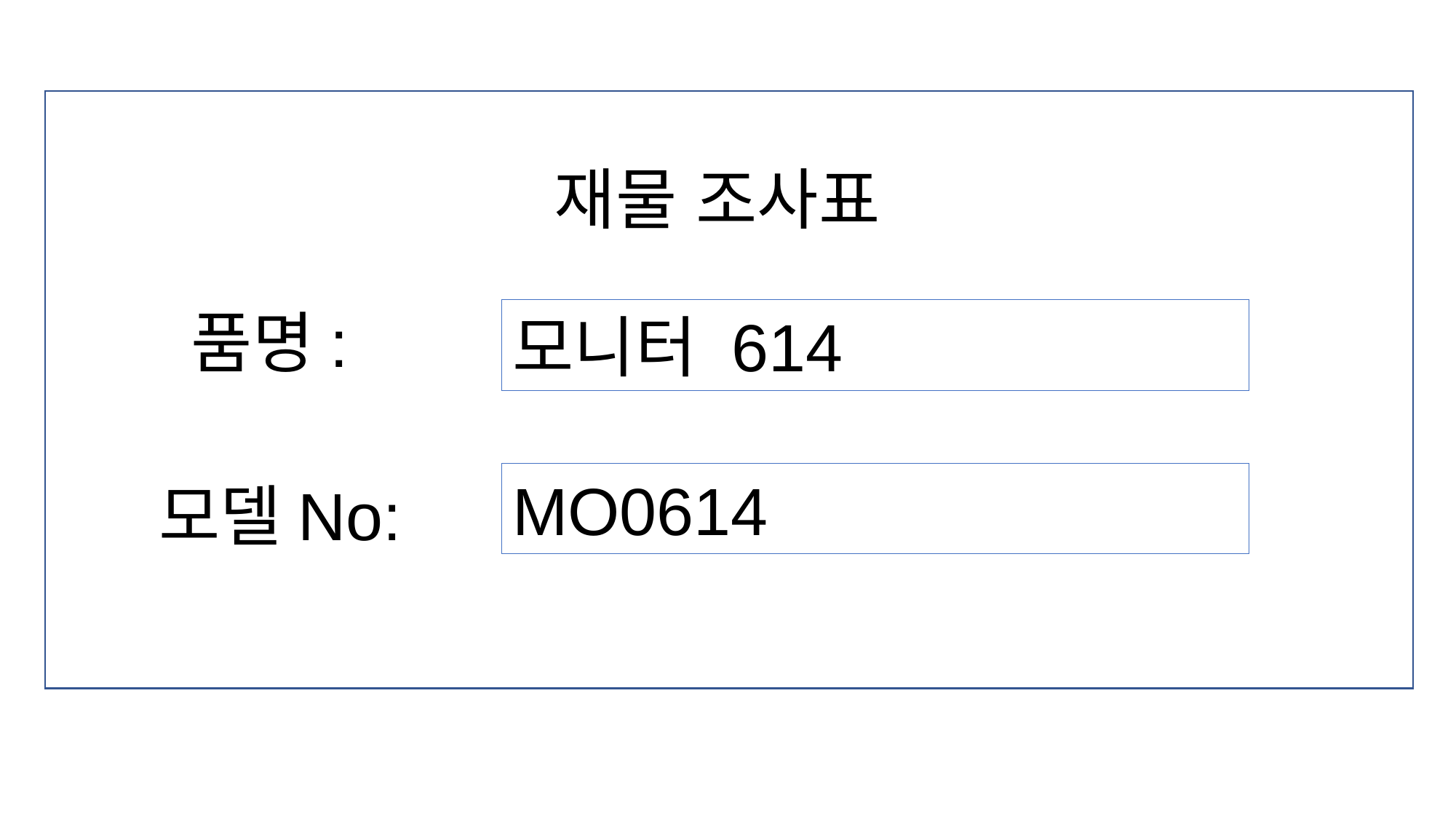

재물 조사표
품명:
모니터 614
MO0614
모델No: